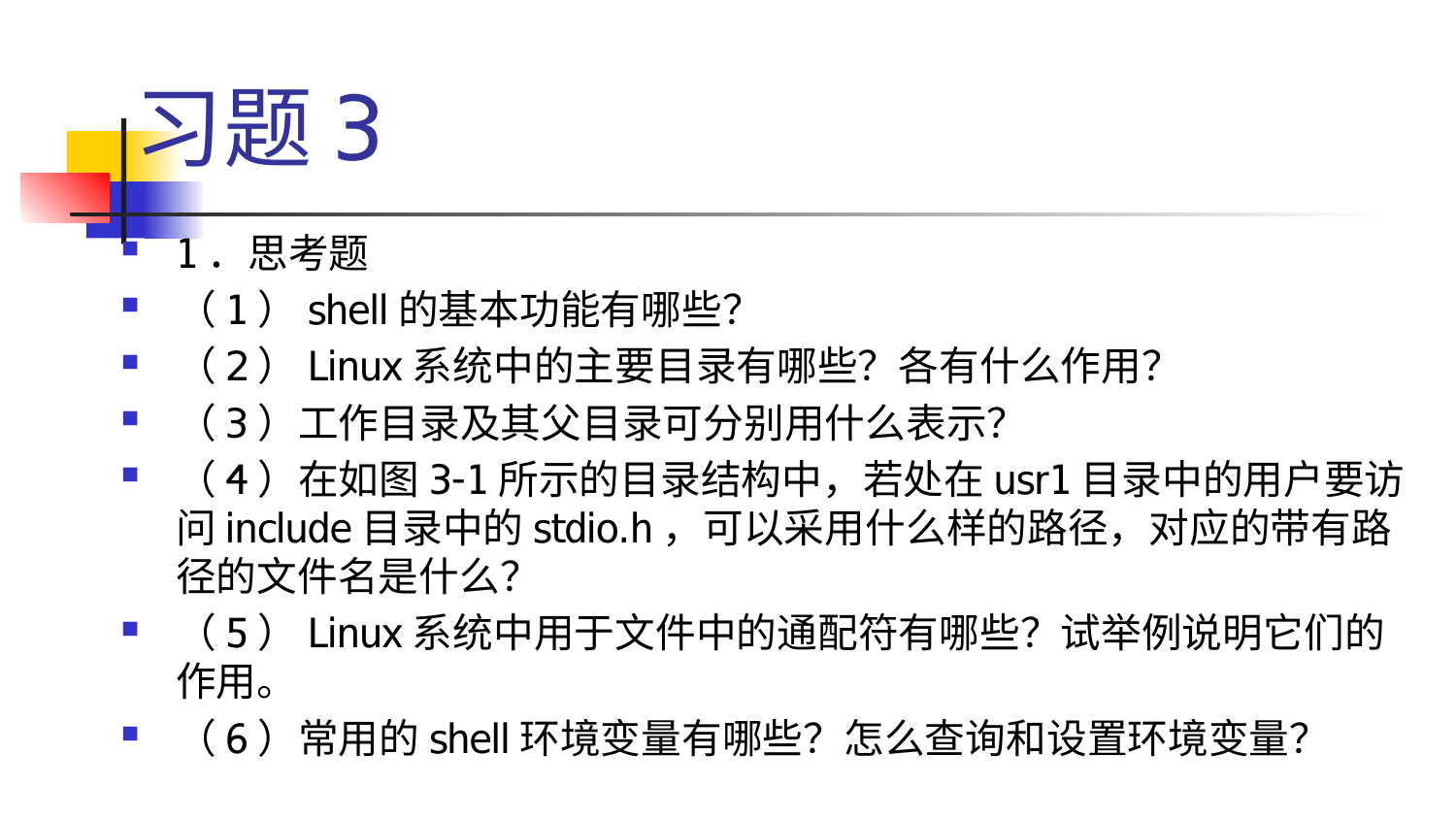

# 习题3
1．思考题
（1）shell的基本功能有哪些？
（2）Linux系统中的主要目录有哪些？各有什么作用？
（3）工作目录及其父目录可分别用什么表示？
（4）在如图3-1所示的目录结构中，若处在usr1目录中的用户要访问include目录中的stdio.h，可以采用什么样的路径，对应的带有路径的文件名是什么？
（5）Linux系统中用于文件中的通配符有哪些？试举例说明它们的作用。
（6）常用的shell环境变量有哪些？怎么查询和设置环境变量？